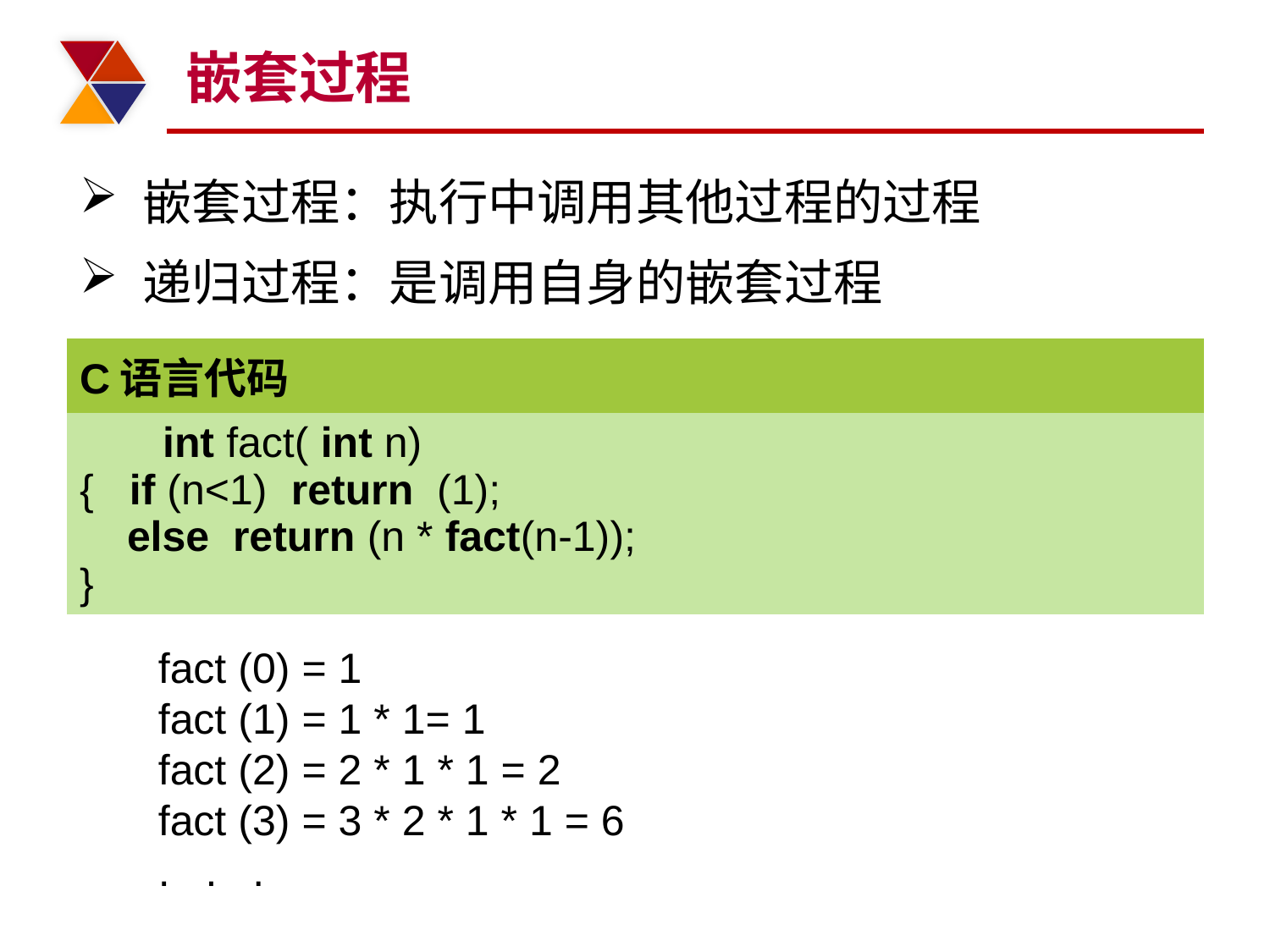

# 嵌套过程
嵌套过程：执行中调用其他过程的过程
递归过程：是调用自身的嵌套过程

| C语言代码 |
| --- |
| int fact( int n) { if (n<1) return (1); else return (n \* fact(n-1)); } |
fact (0) = 1
fact (1) = 1 * 1= 1
fact (2) = 2 * 1 * 1 = 2
fact (3) = 3 * 2 * 1 * 1 = 6
.   .   .